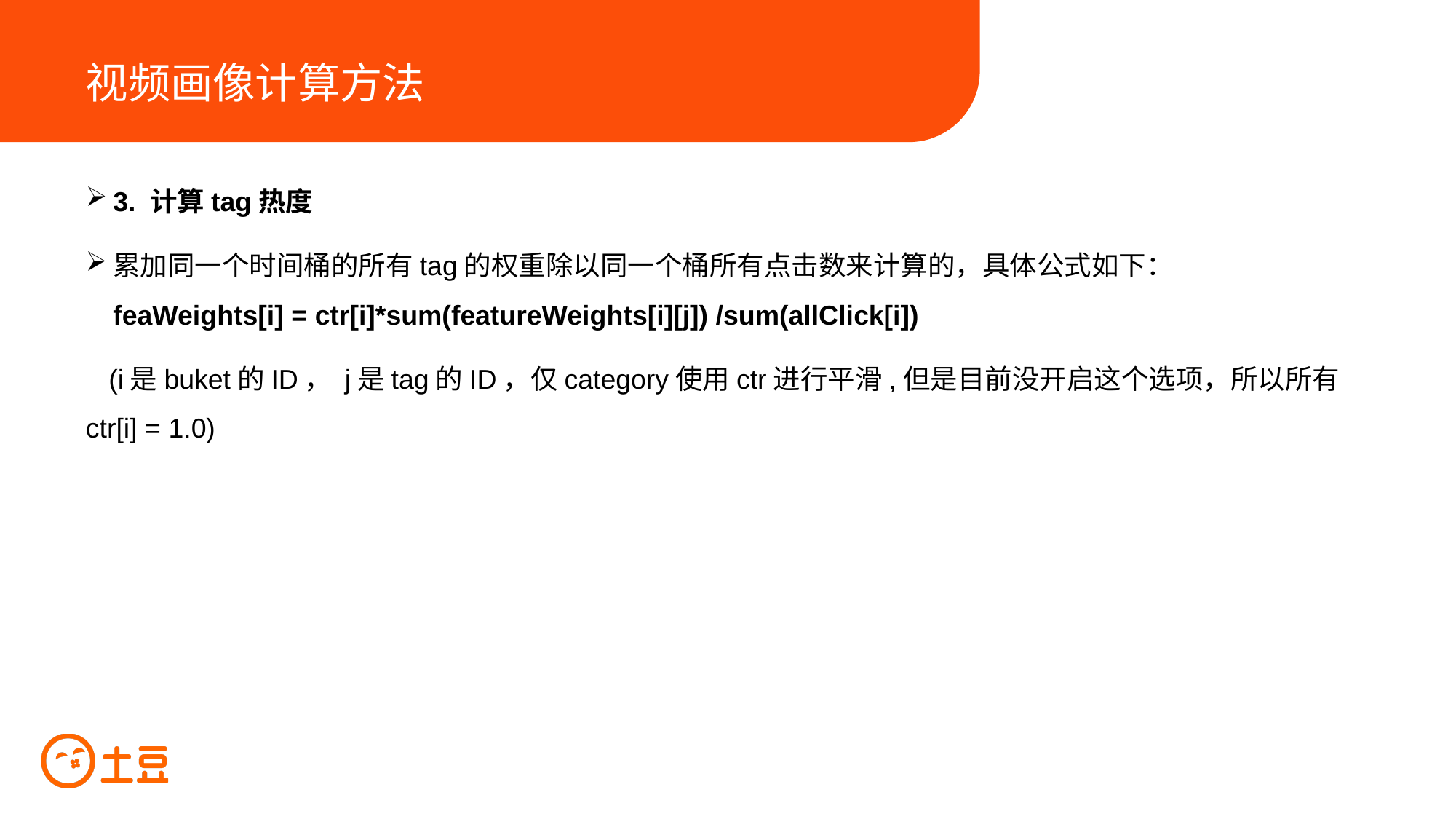

视频画像计算方法

3. 计算tag热度
累加同一个时间桶的所有tag的权重除以同一个桶所有点击数来计算的，具体公式如下：
feaWeights[i] = ctr[i]*sum(featureWeights[i][j]) /sum(allClick[i])
   (i是buket的ID， j是tag的ID，仅category使用ctr进行平滑,但是目前没开启这个选项，所以所有ctr[i] = 1.0)